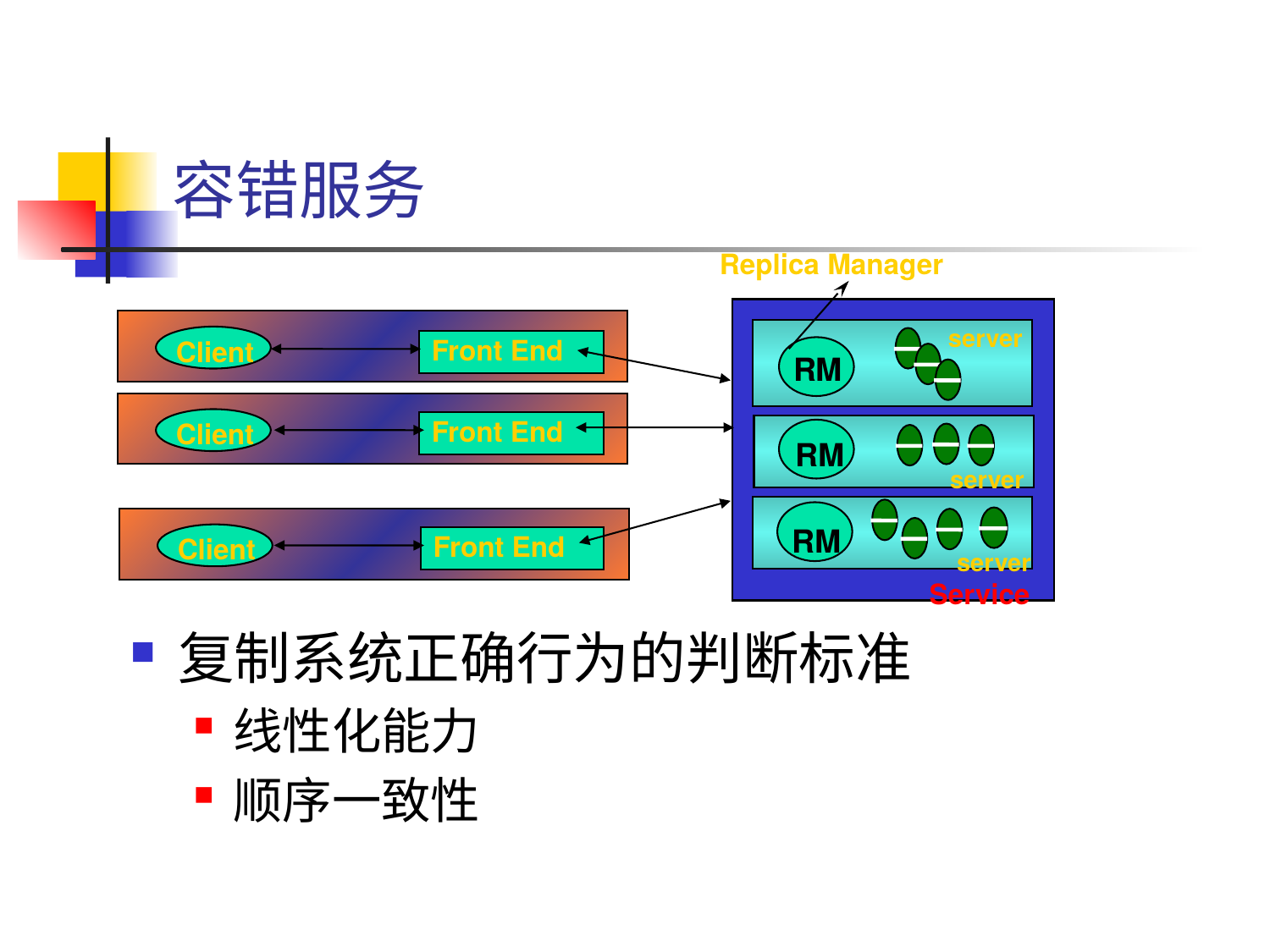

# 容错服务
Replica Manager

server

Front End
Client

RM

Front End
Client

RM
server

RM

Front End
Client
server

Service
复制系统正确行为的判断标准
线性化能力
顺序一致性